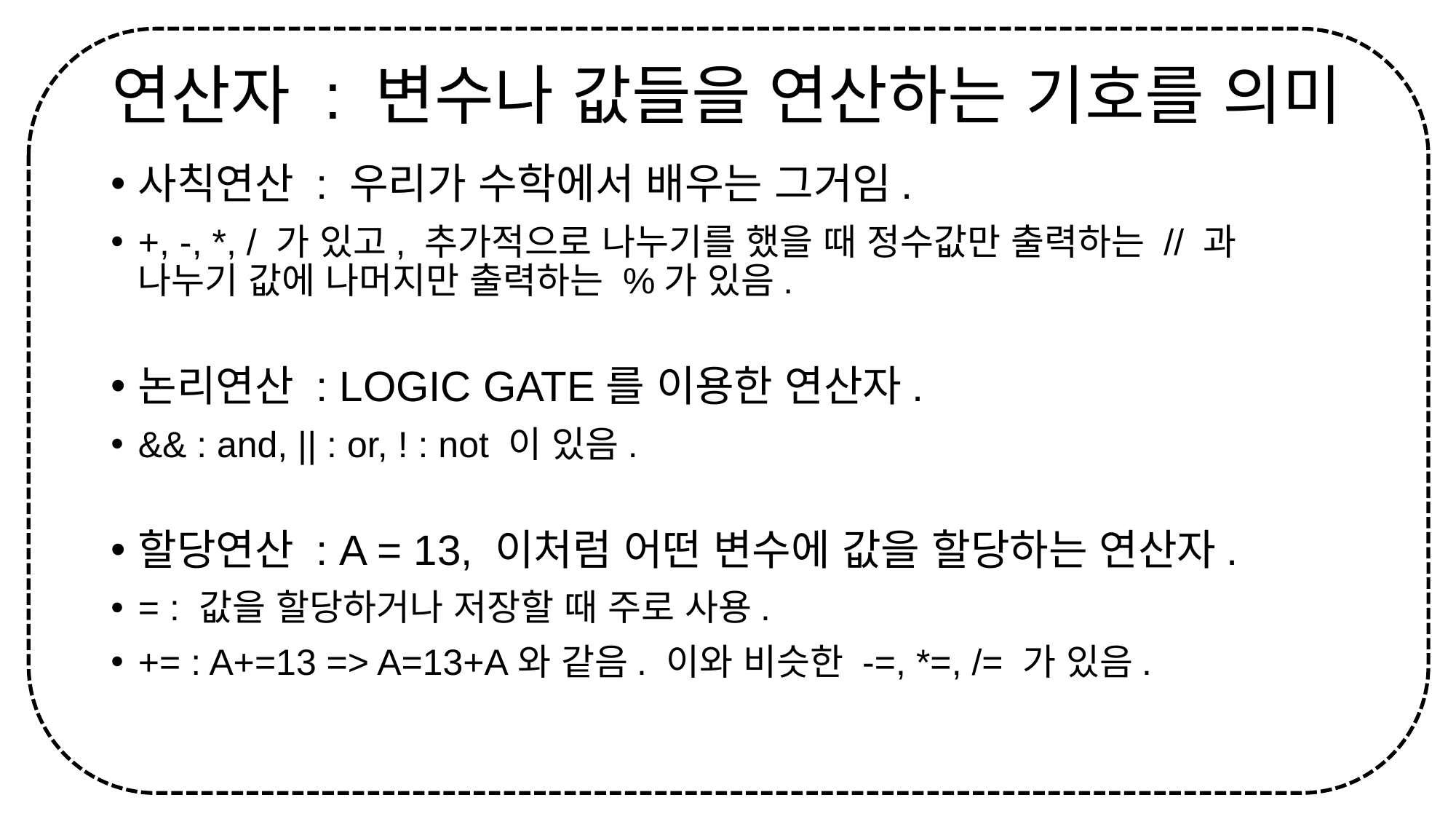

# 연산자 : 변수나 값들을 연산하는 기호를 의미
사칙연산 : 우리가 수학에서 배우는 그거임.
+, -, *, / 가 있고, 추가적으로 나누기를 했을 때 정수값만 출력하는 // 과 나누기 값에 나머지만 출력하는 %가 있음.

논리연산 : LOGIC GATE를 이용한 연산자.
&& : and, || : or, ! : not 이 있음.

할당연산 : A = 13, 이처럼 어떤 변수에 값을 할당하는 연산자.
= : 값을 할당하거나 저장할 때 주로 사용.
+= : A+=13 => A=13+A와 같음. 이와 비슷한 -=, *=, /= 가 있음.